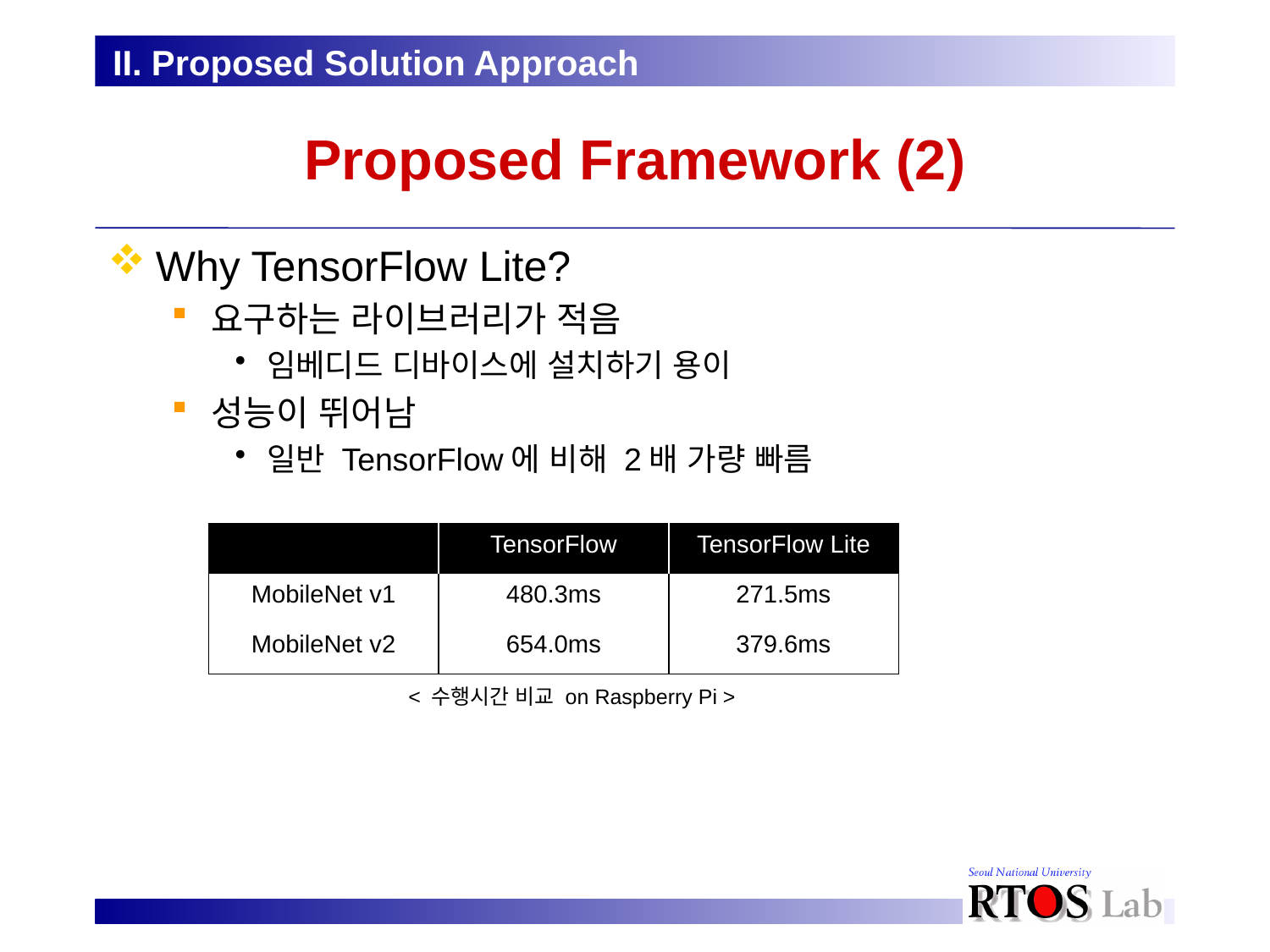

II. Proposed Solution Approach
# Proposed Framework (2)
Why TensorFlow Lite?
요구하는 라이브러리가 적음
임베디드 디바이스에 설치하기 용이
성능이 뛰어남
일반 TensorFlow에 비해 2배 가량 빠름

|  | TensorFlow | TensorFlow Lite |
| --- | --- | --- |
| MobileNet v1 | 480.3ms | 271.5ms |
| MobileNet v2 | 654.0ms | 379.6ms |
< 수행시간 비교 on Raspberry Pi >